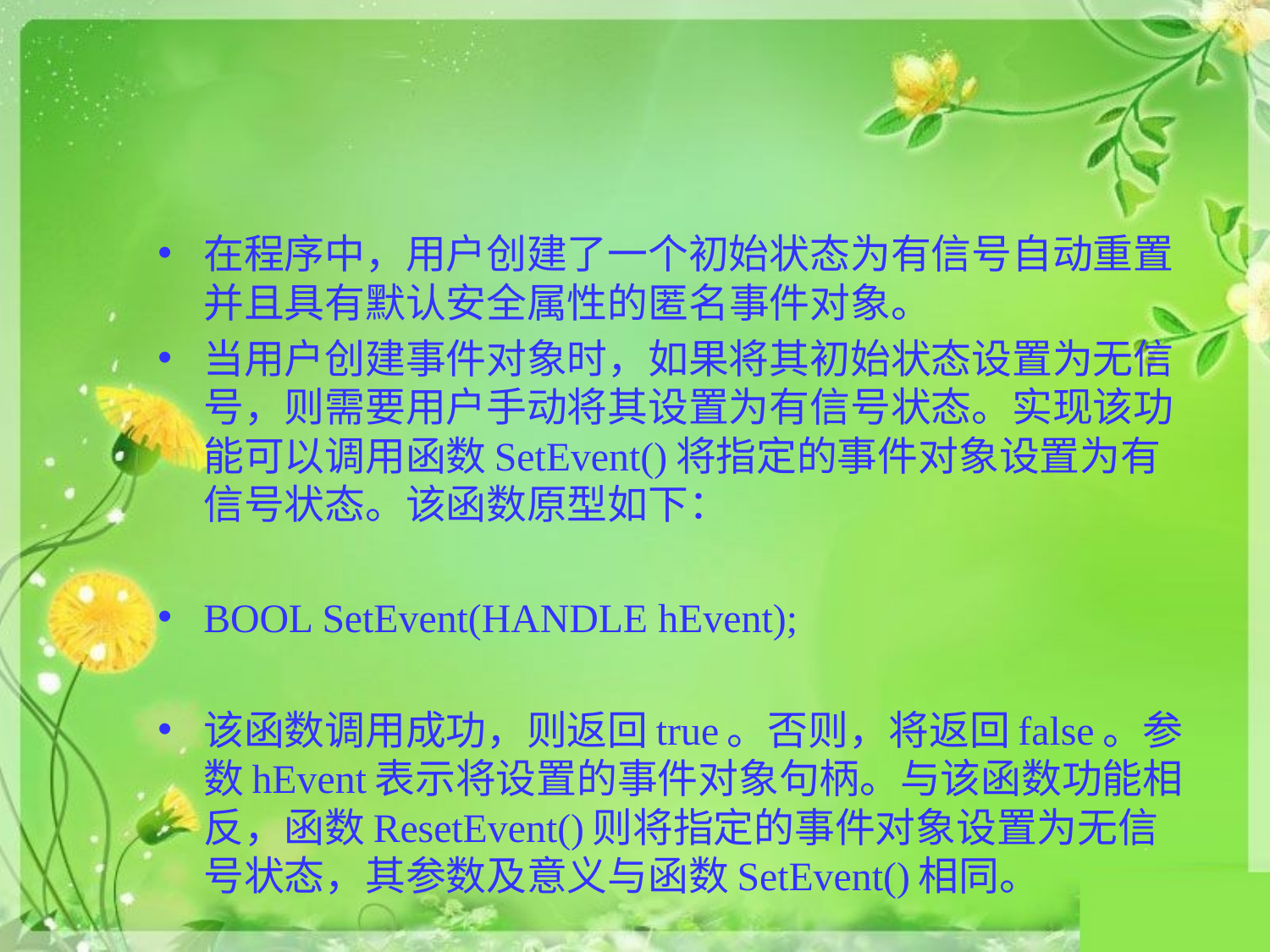

#
在程序中，用户创建了一个初始状态为有信号自动重置并且具有默认安全属性的匿名事件对象。
当用户创建事件对象时，如果将其初始状态设置为无信号，则需要用户手动将其设置为有信号状态。实现该功能可以调用函数SetEvent()将指定的事件对象设置为有信号状态。该函数原型如下：

BOOL SetEvent(HANDLE hEvent);

该函数调用成功，则返回true。否则，将返回false。参数hEvent表示将设置的事件对象句柄。与该函数功能相反，函数ResetEvent()则将指定的事件对象设置为无信号状态，其参数及意义与函数SetEvent()相同。